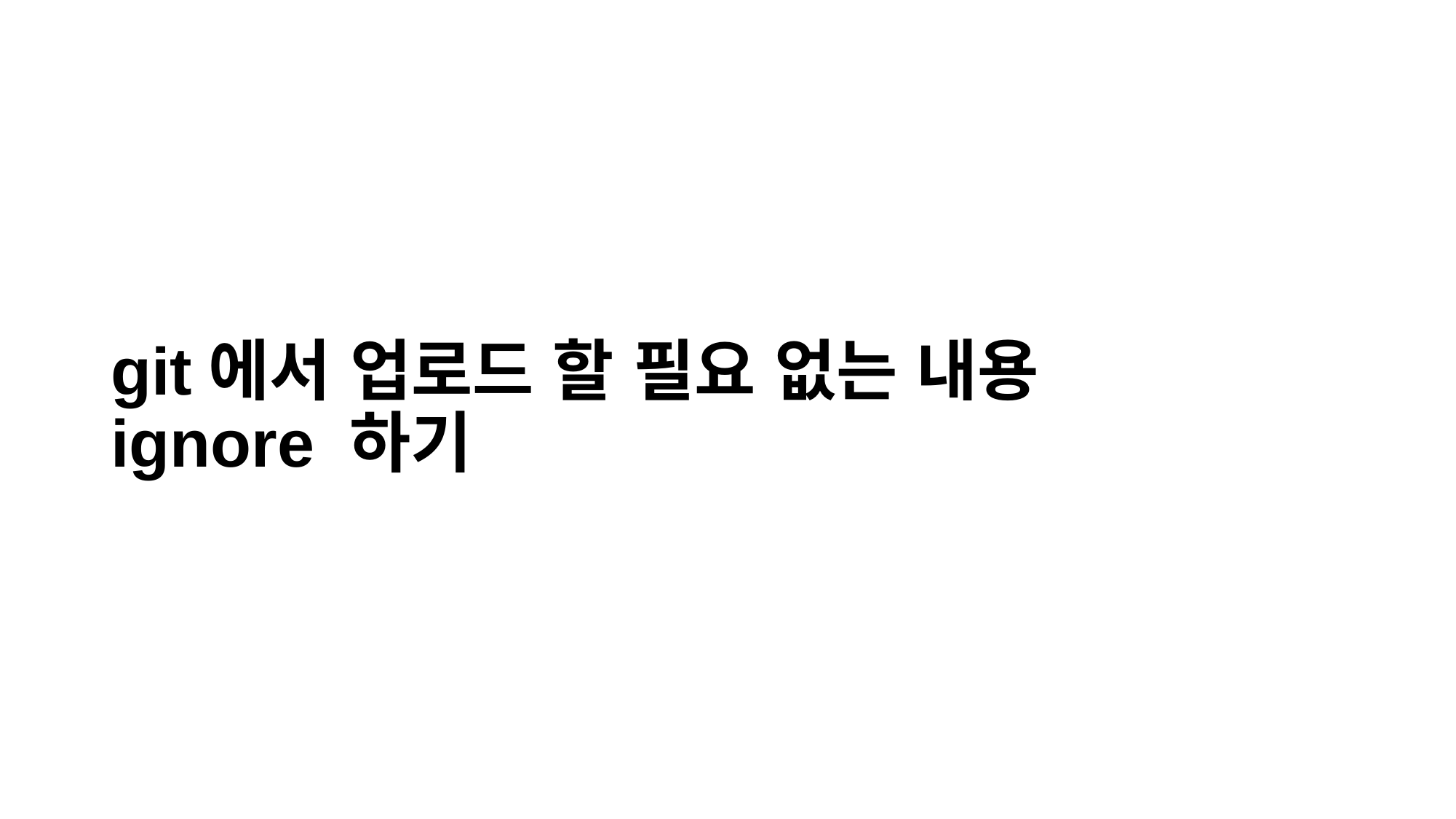

# git에서 업로드 할 필요 없는 내용 ignore 하기